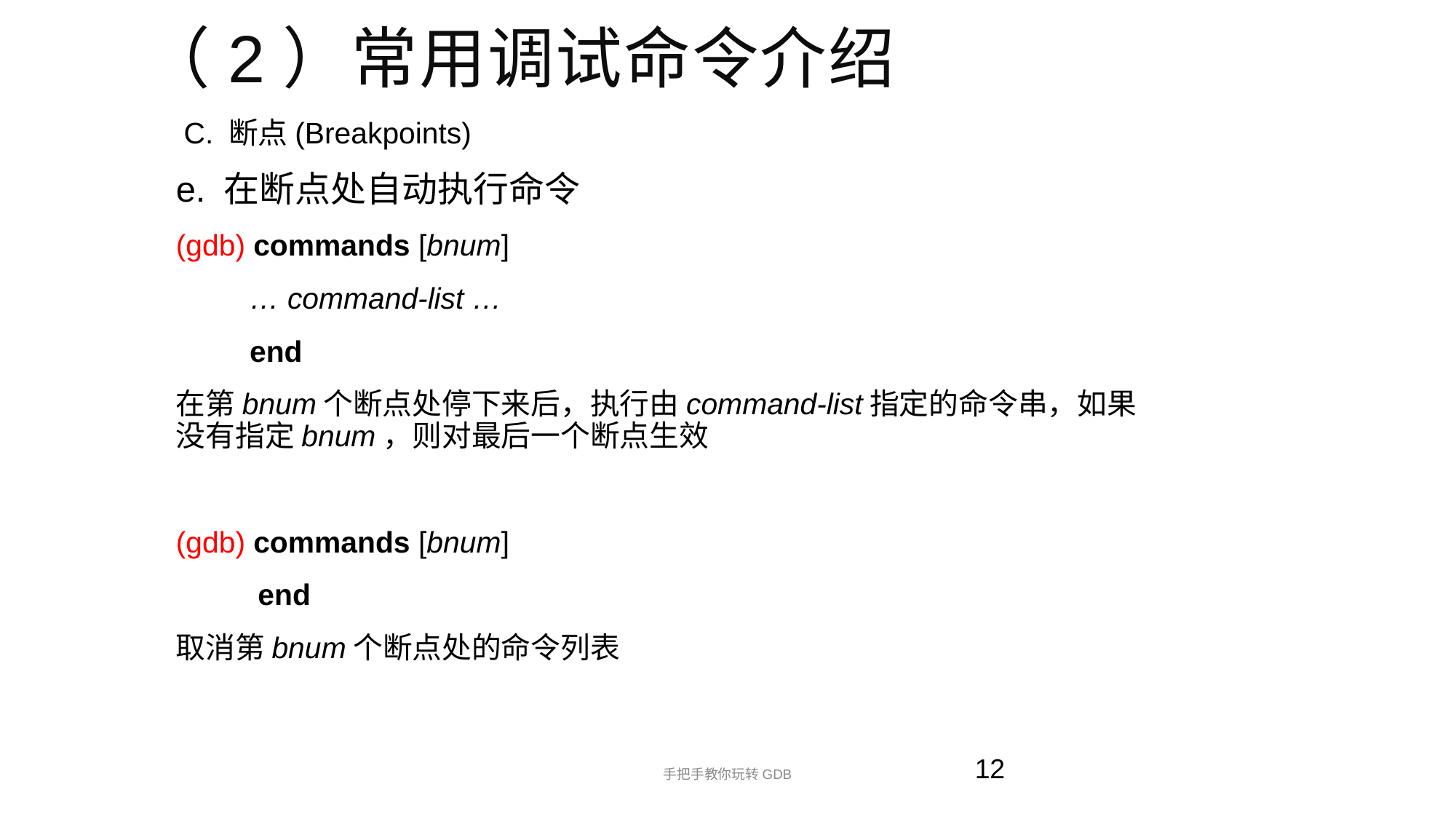

（2）常用调试命令介绍
C. 断点(Breakpoints)
e. 在断点处自动执行命令
(gdb) commands [bnum]
         … command-list …
         end
在第bnum个断点处停下来后，执行由command-list指定的命令串，如果没有指定bnum，则对最后一个断点生效

(gdb) commands [bnum]
          end
取消第bnum个断点处的命令列表

手把手教你玩转GDB
12